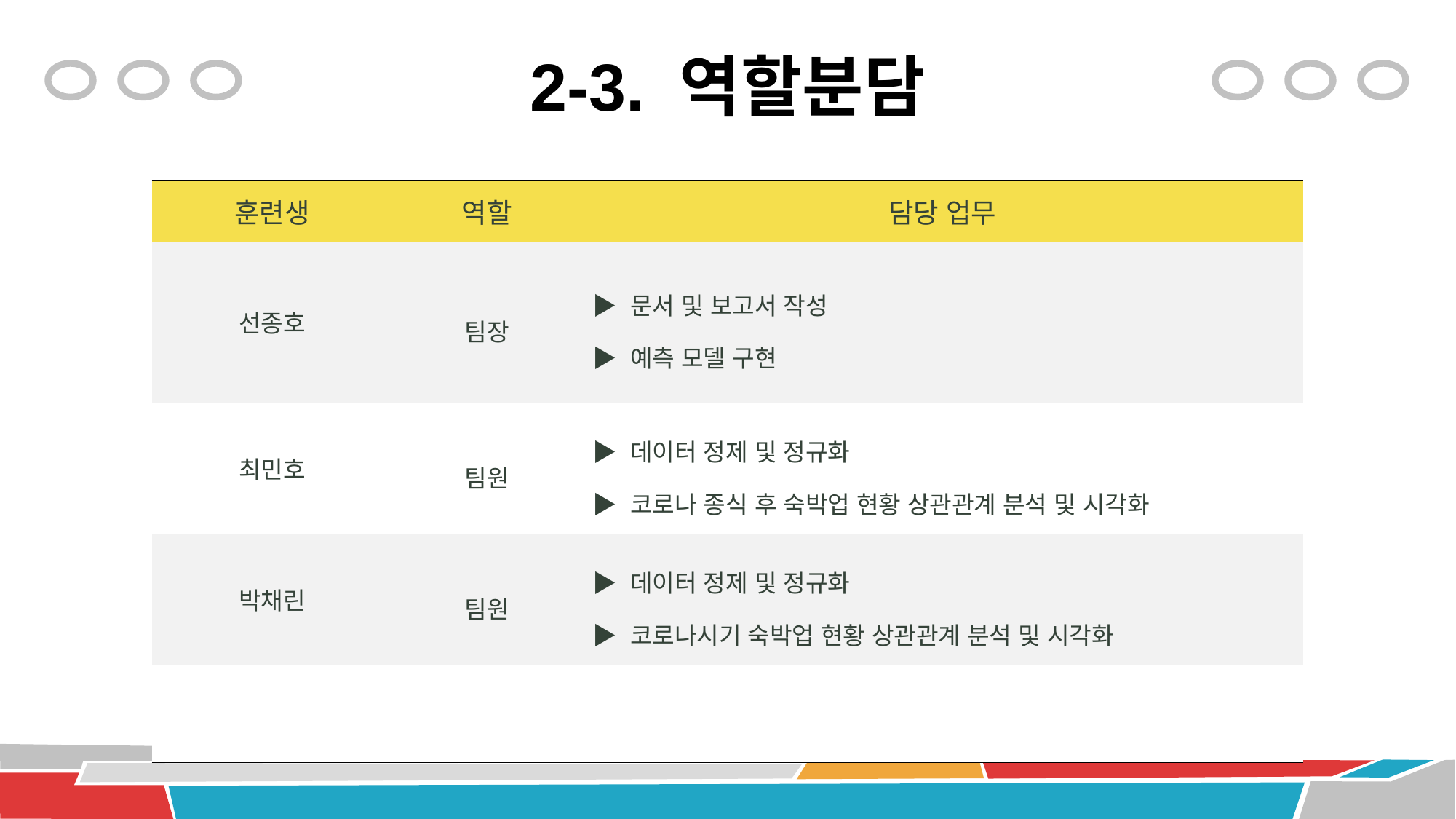

# 2-3. 역할분담
| 훈련생 | 역할 | 담당 업무 |
| --- | --- | --- |
| 선종호 | 팀장 | ▶ 문서 및 보고서 작성 ▶ 예측 모델 구현 |
| 최민호 | 팀원 | ▶ 데이터 정제 및 정규화 ▶ 코로나 종식 후 숙박업 현황 상관관계 분석 및 시각화 |
| 박채린 | 팀원 | ▶ 데이터 정제 및 정규화 ▶ 코로나시기 숙박업 현황 상관관계 분석 및 시각화 |
|  |  |  |